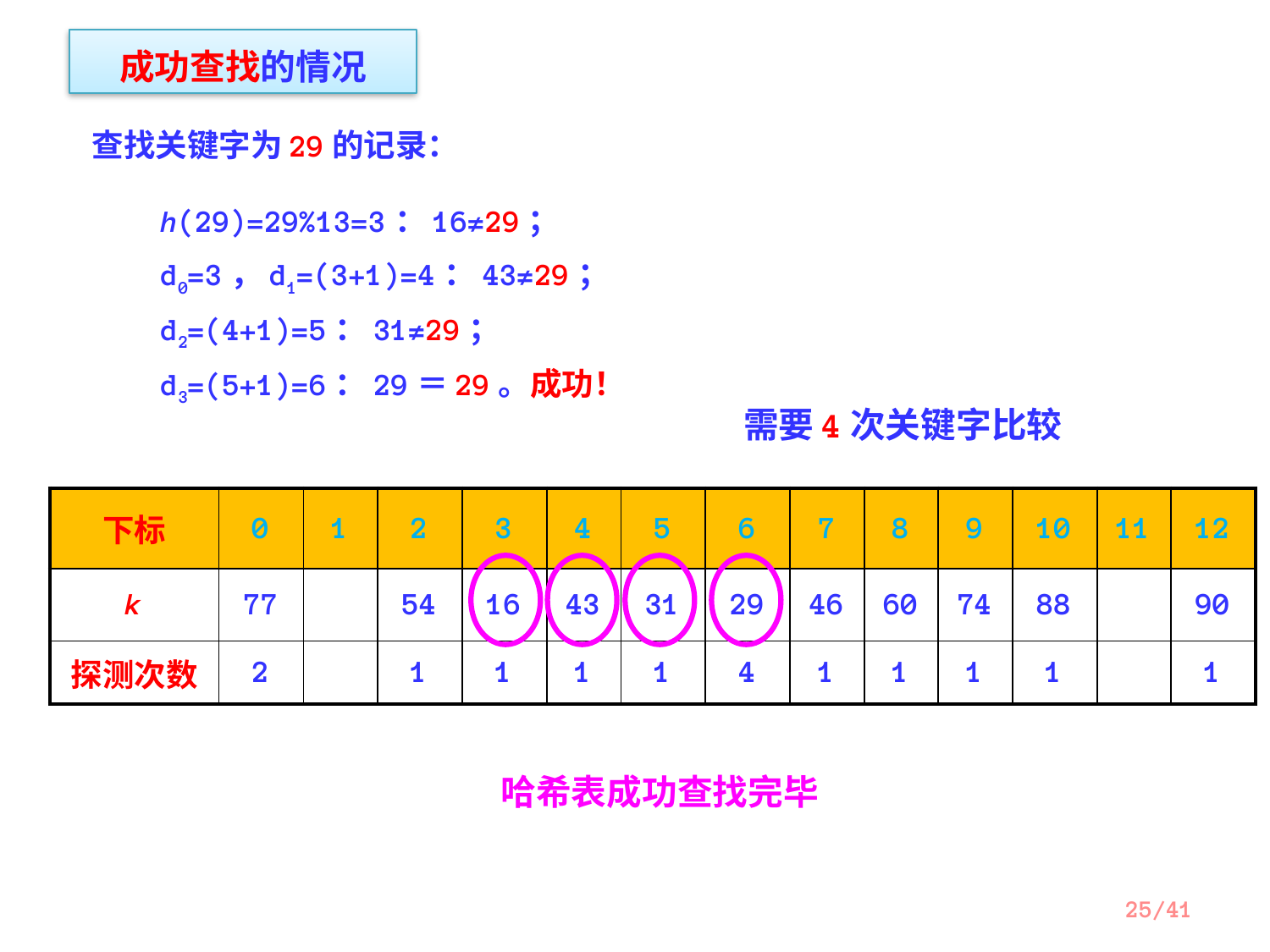

成功查找的情况
查找关键字为29的记录：
h(29)=29%13=3：16≠29；
d0=3，d1=(3+1)=4：43≠29；
d2=(4+1)=5：31≠29；
d3=(5+1)=6：29＝29。成功！
需要4次关键字比较
| 下标 | 0 | 1 | 2 | 3 | 4 | 5 | 6 | 7 | 8 | 9 | 10 | 11 | 12 |
| --- | --- | --- | --- | --- | --- | --- | --- | --- | --- | --- | --- | --- | --- |
| k | 77 |  | 54 | 16 | 43 | 31 | 29 | 46 | 60 | 74 | 88 |  | 90 |
| 探测次数 | 2 |  | 1 | 1 | 1 | 1 | 4 | 1 | 1 | 1 | 1 |  | 1 |

哈希表成功查找完毕
25/41